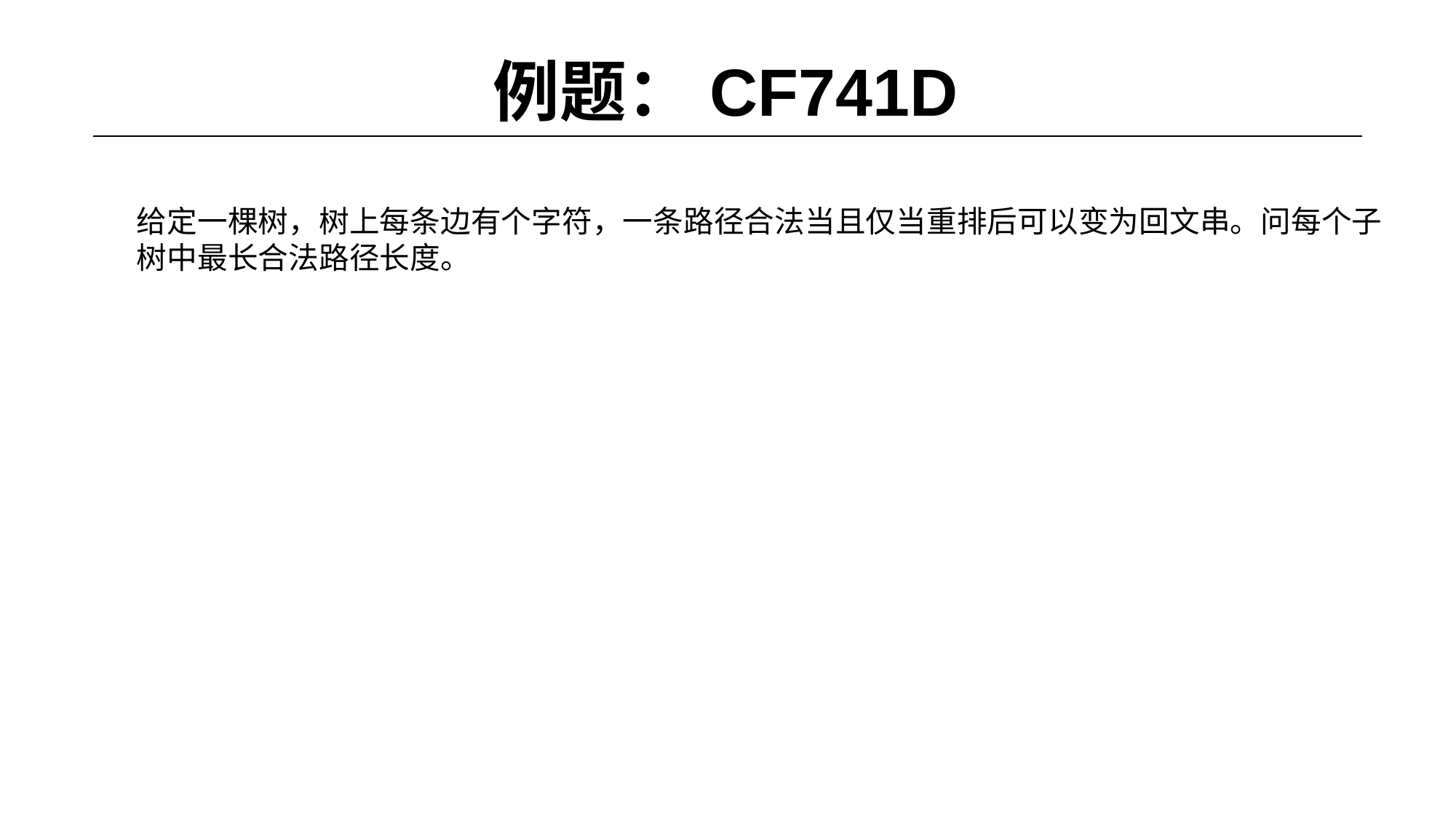

# 例题：CF741D
给定一棵树，树上每条边有个字符，一条路径合法当且仅当重排后可以变为回文串。问每个子树中最长合法路径长度。